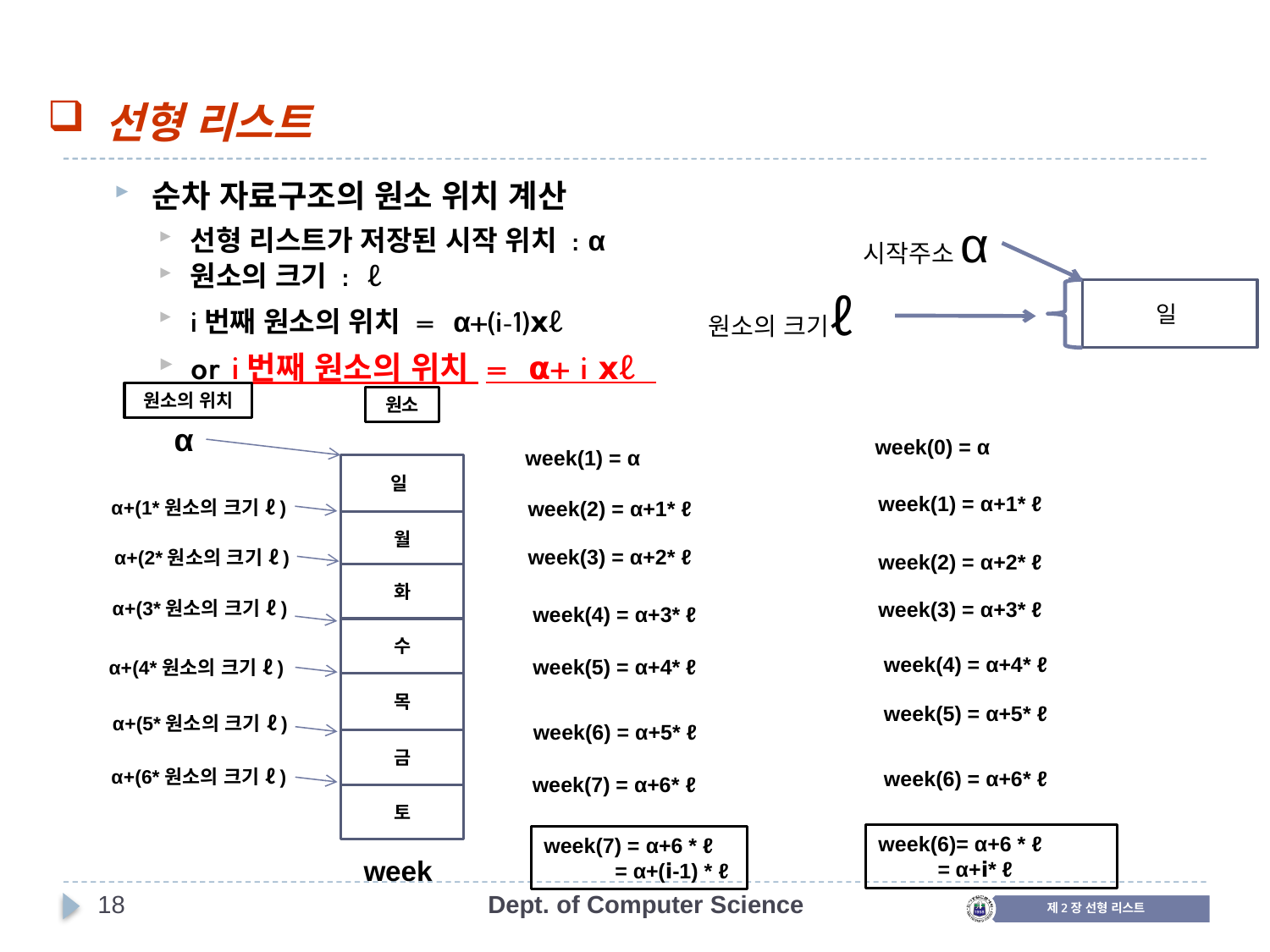

선형 리스트
순차 자료구조의 원소 위치 계산
선형 리스트가 저장된 시작 위치 : α
원소의 크기 :  ℓ
i번째 원소의 위치 =  α+(i-1)ⅹℓ
or i번째 원소의 위치 =  α+ i ⅹℓ

시작주소α
원소의 크기ℓ

일
원소의 위치
원소
α
일
월
화
수
목
금
토
α+(1*원소의 크기 ℓ)
α+(2*원소의 크기 ℓ)
α+(3*원소의 크기 ℓ)
α+(4*원소의 크기 ℓ)
α+(5*원소의 크기 ℓ)
α+(6*원소의 크기 ℓ)
week
week(0) = α
week(1) = α+1* ℓ
week(2) = α+2* ℓ
week(3) = α+3* ℓ
week(4) = α+4* ℓ
week(5) = α+5* ℓ
week(6) = α+6* ℓ
week(1) = α
week(2) = α+1* ℓ
week(3) = α+2* ℓ
week(4) = α+3* ℓ
week(5) = α+4* ℓ
week(6) = α+5* ℓ
week(7) = α+6* ℓ
week(6)= α+6 * ℓ
          = α+ⅰ* ℓ
week(7) = α+6 * ℓ
            = α+(ⅰ-1) * ℓ
18
Dept. of Computer Science